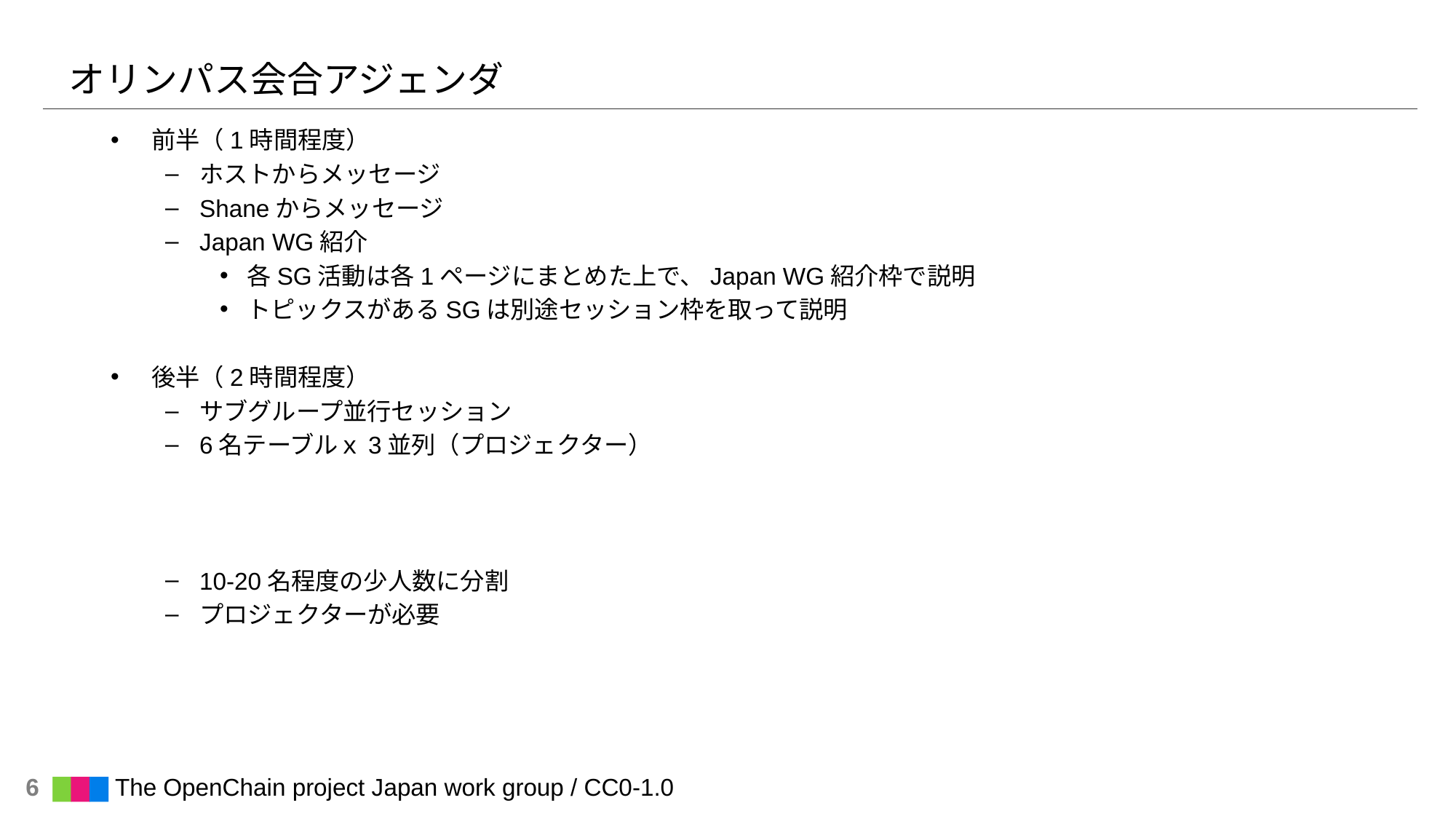

# オリンパス会合アジェンダ
前半（1時間程度）
ホストからメッセージ
Shaneからメッセージ
Japan WG紹介
各SG活動は各1ページにまとめた上で、Japan WG紹介枠で説明
トピックスがあるSGは別途セッション枠を取って説明

後半（2時間程度）
サブグループ並行セッション
6名テーブルｘ3並列（プロジェクター）

10-20名程度の少人数に分割
プロジェクターが必要